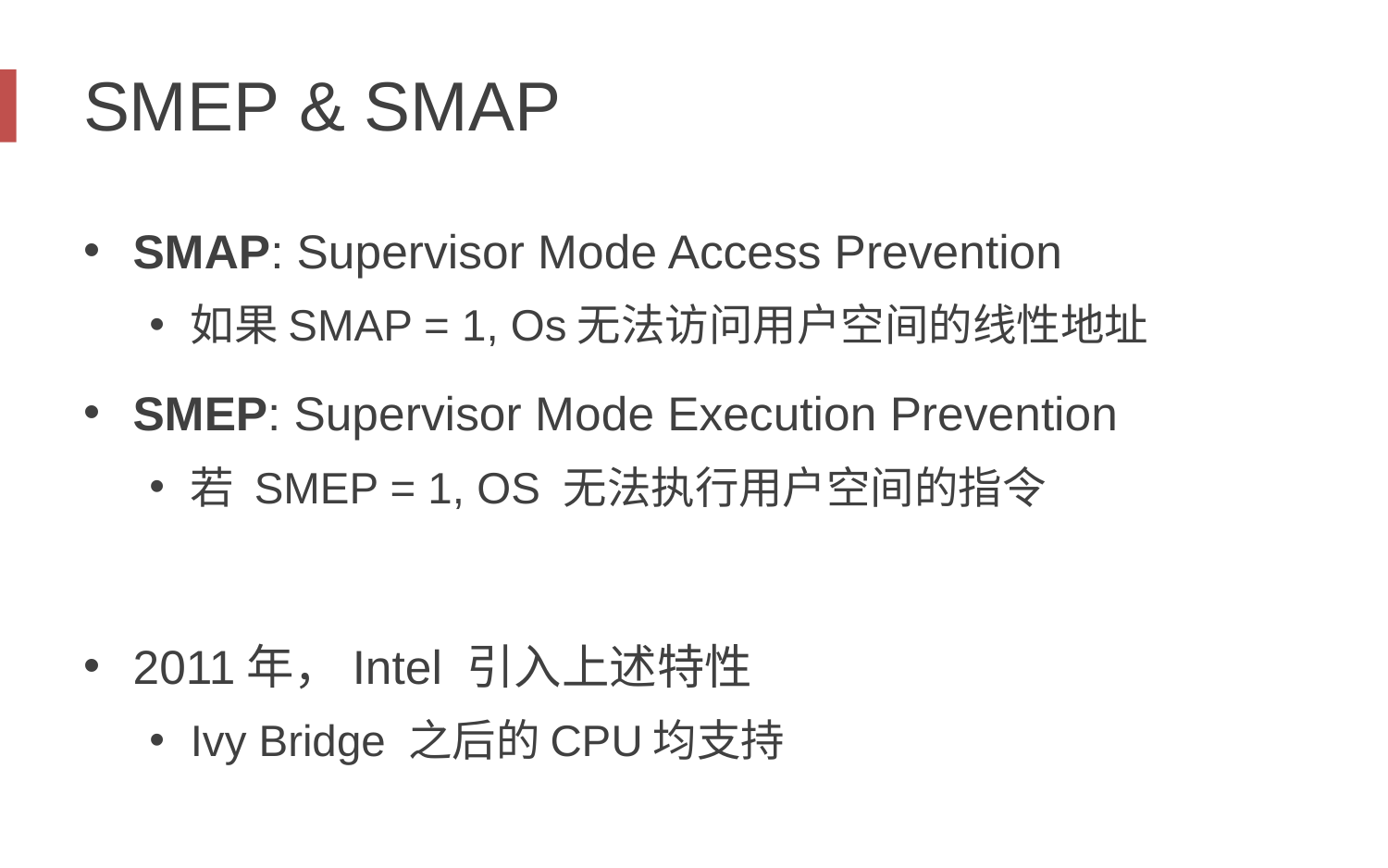

# SMEP & SMAP
SMAP: Supervisor Mode Access Prevention
如果SMAP = 1, Os无法访问用户空间的线性地址
SMEP: Supervisor Mode Execution Prevention
若 SMEP = 1, OS 无法执行用户空间的指令

2011年，Intel 引入上述特性
Ivy Bridge 之后的CPU均支持